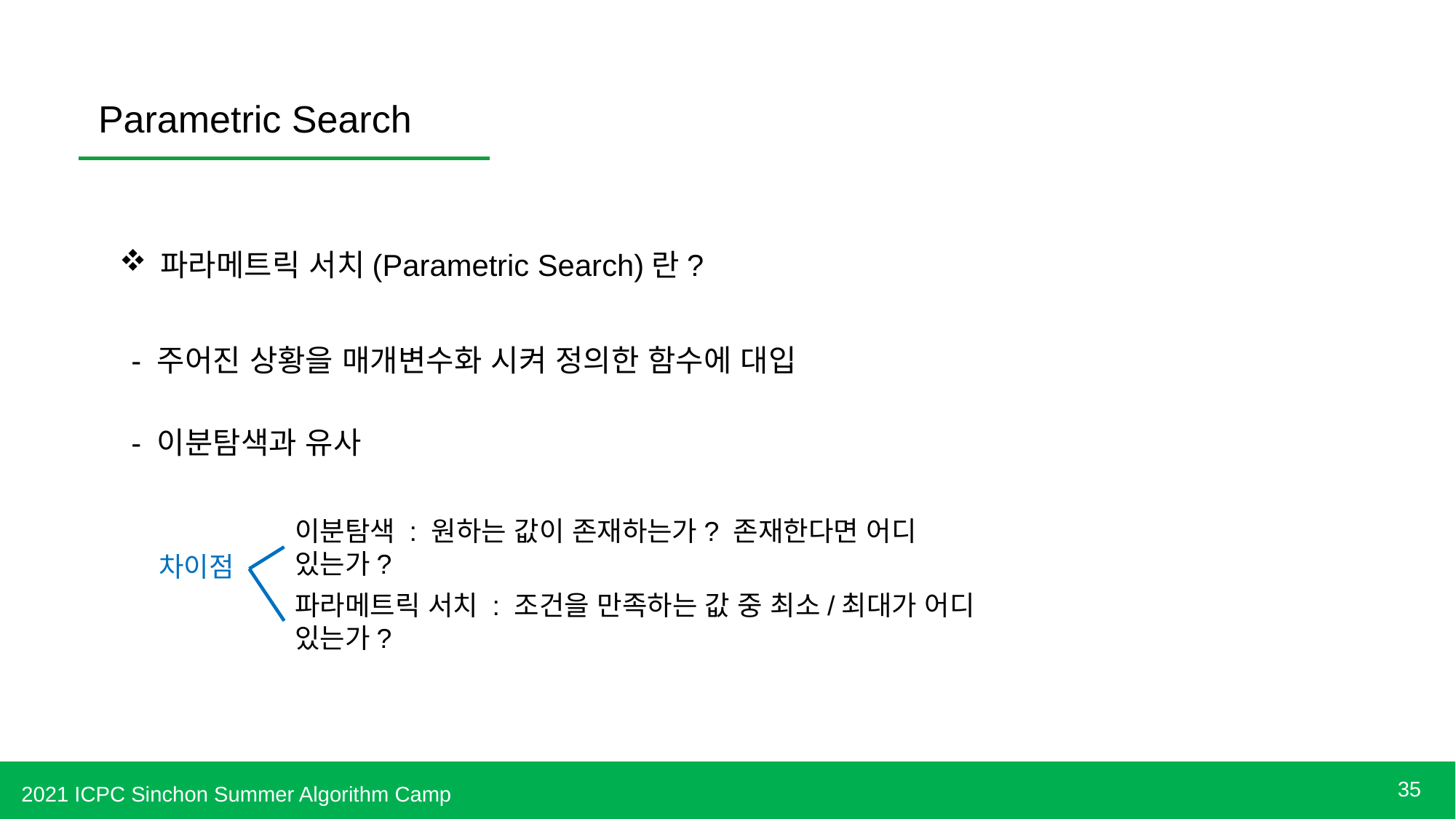

Parametric Search
파라메트릭 서치(Parametric Search)란?
- 주어진 상황을 매개변수화 시켜 정의한 함수에 대입
- 이분탐색과 유사
이분탐색 : 원하는 값이 존재하는가? 존재한다면 어디 있는가?
차이점
파라메트릭 서치 : 조건을 만족하는 값 중 최소/최대가 어디 있는가?

35
2021 ICPC Sinchon Summer Algorithm Camp